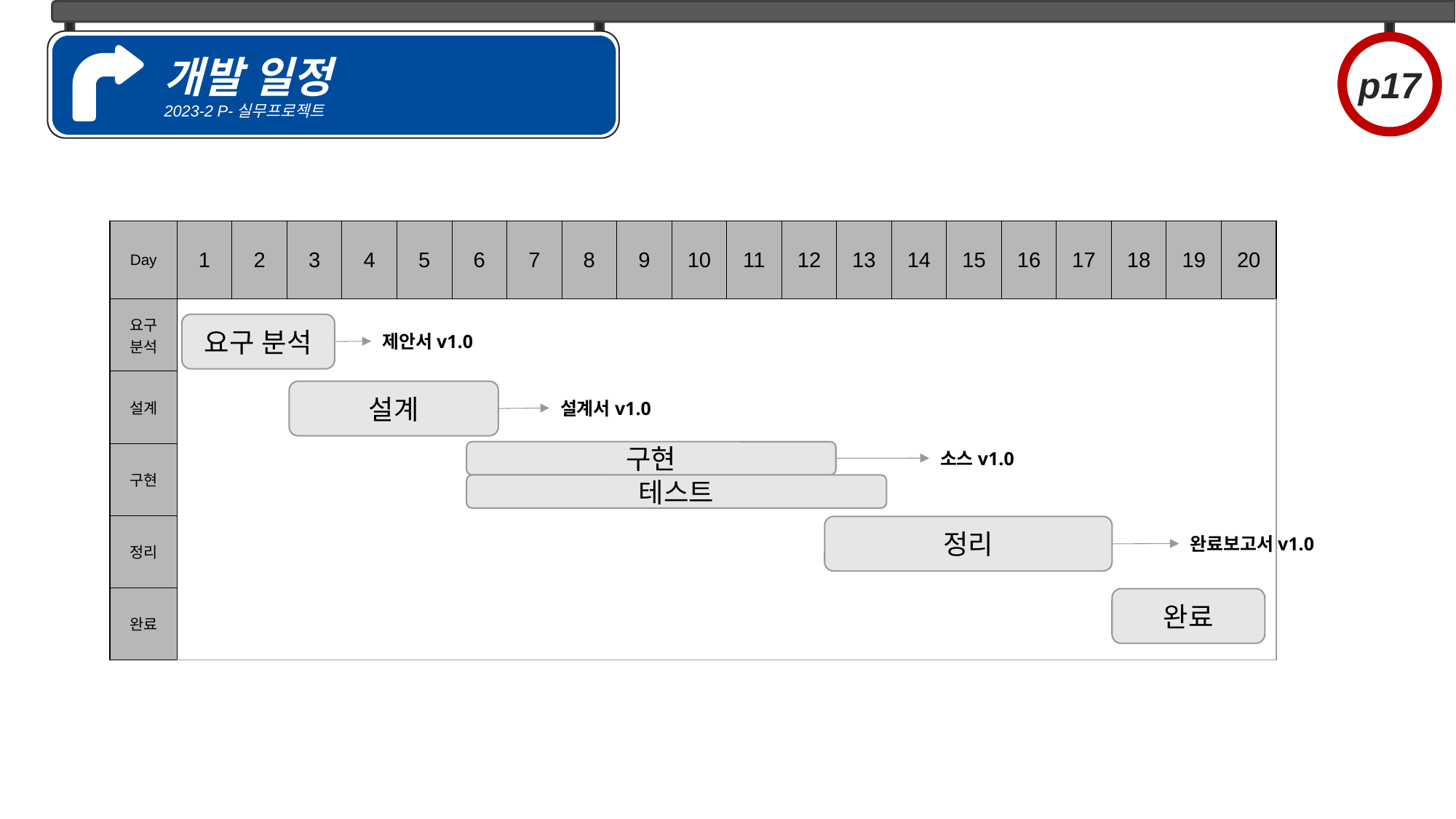

개발 일정
2023-2 P-실무프로젝트
p17

| Day | 1 | 2 | 3 | 4 | 5 | 6 | 7 | 8 | 9 | 10 | 11 | 12 | 13 | 14 | 15 | 16 | 17 | 18 | 19 | 20 |
| --- | --- | --- | --- | --- | --- | --- | --- | --- | --- | --- | --- | --- | --- | --- | --- | --- | --- | --- | --- | --- |
| 요구 분석 |  |  |  |  |  |  |  |  |  |  |  |  |  |  |  |  |  |  |  |  |
| 설계 |  |  |  |  |  |  |  |  |  |  |  |  |  |  |  |  |  |  |  |  |
| 구현 |  |  |  |  |  |  |  |  |  |  |  |  |  |  |  |  |  |  |  |  |
| 정리 |  |  |  |  |  |  |  |  |  |  |  |  |  |  |  |  |  |  |  |  |
| 완료 |  |  |  |  |  |  |  |  |  |  |  |  |  |  |  |  |  |  |  |  |
요구 분석
제안서v1.0
설계
설계서v1.0
소스v1.0
구현
테스트
정리
완료보고서v1.0
완료